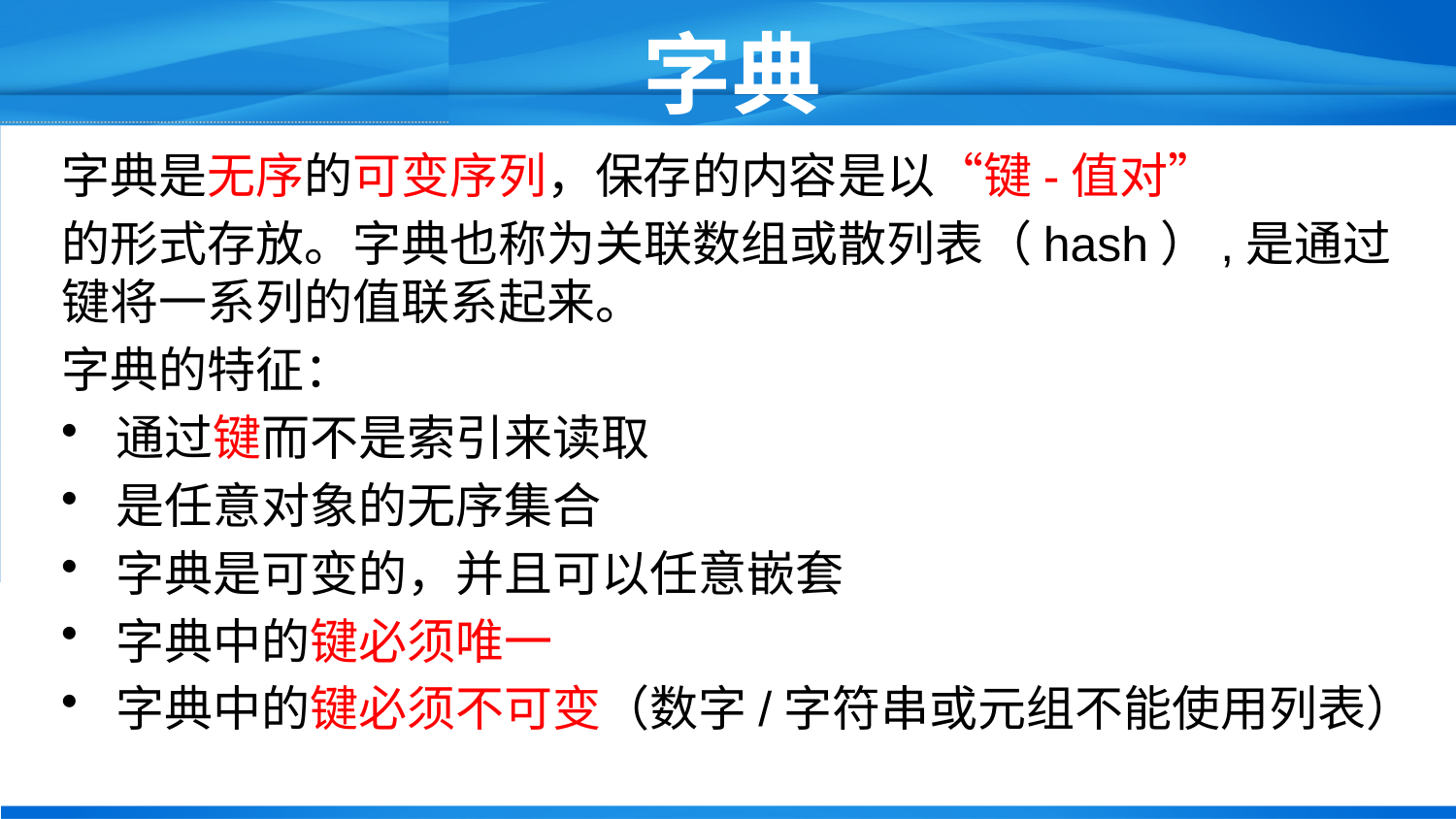

# 字典
字典是无序的可变序列，保存的内容是以“键-值对”
的形式存放。字典也称为关联数组或散列表（hash）,是通过键将一系列的值联系起来。
字典的特征：
通过键而不是索引来读取
是任意对象的无序集合
字典是可变的，并且可以任意嵌套
字典中的键必须唯一
字典中的键必须不可变（数字/字符串或元组不能使用列表）